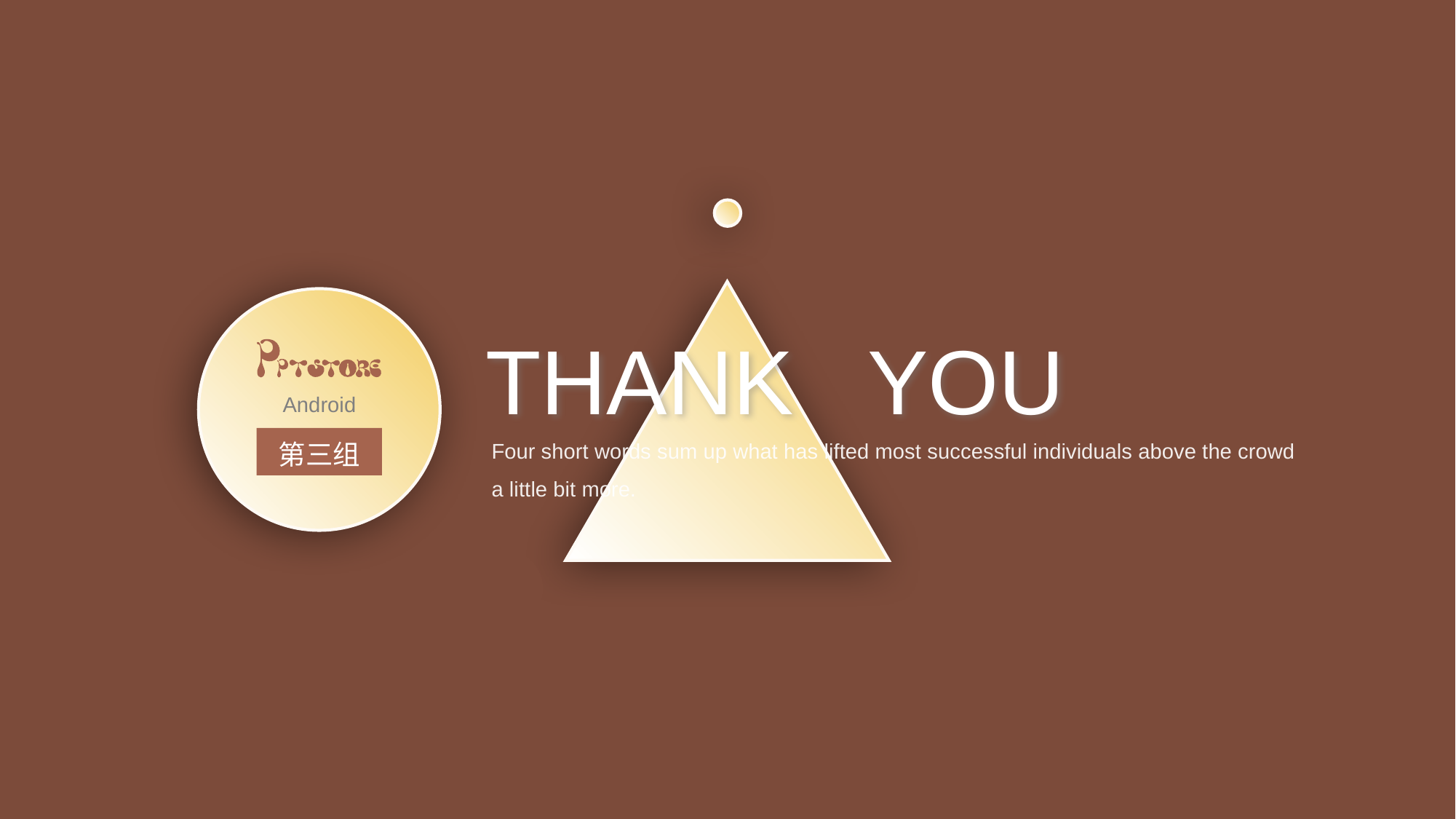

THANK   YOU

Android
Four short words sum up what has lifted most successful individuals above the crowd a little bit more.

第三组